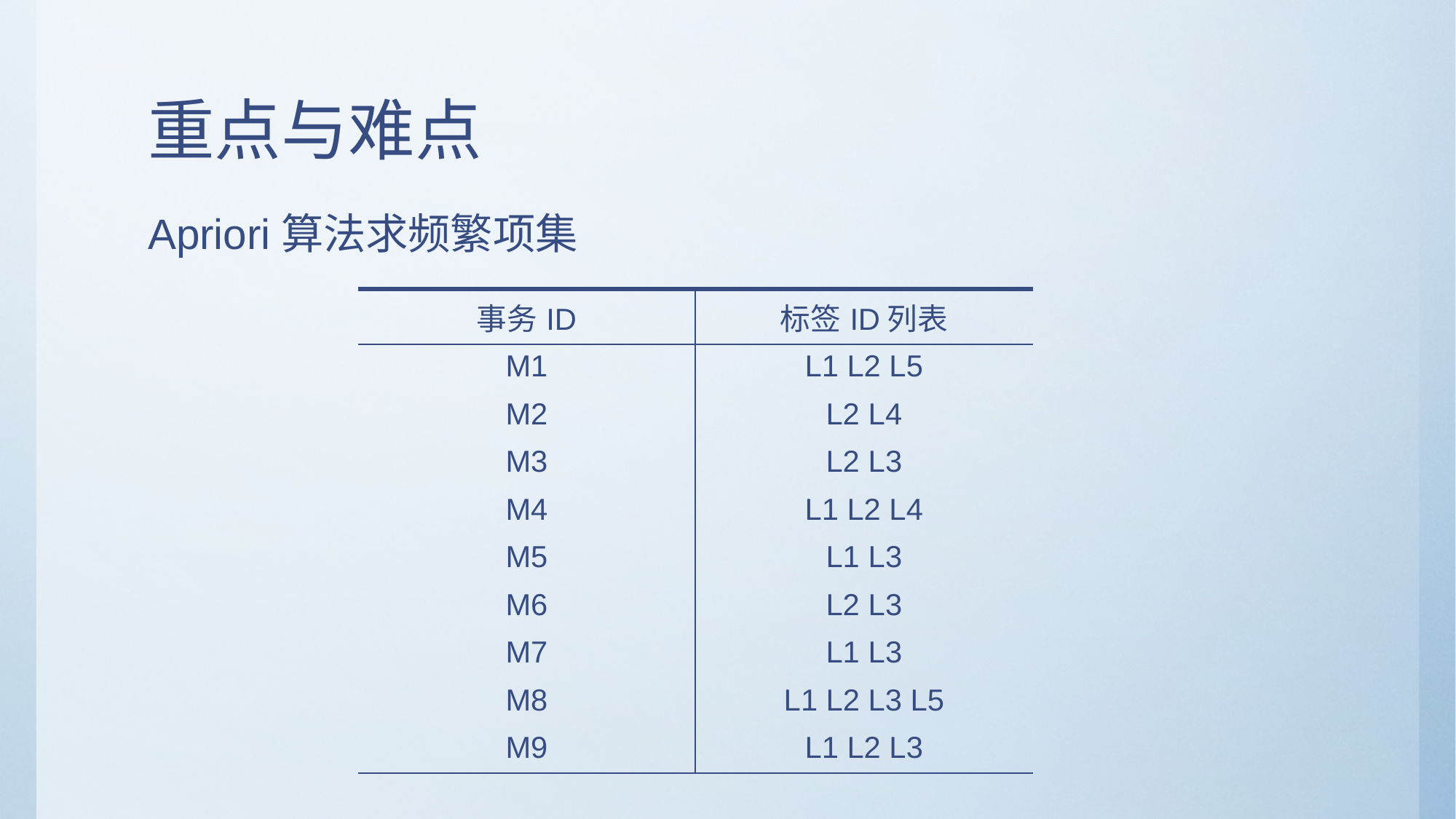

# 重点与难点
Apriori算法求频繁项集
| 事务ID | 标签ID列表 |
| --- | --- |
| M1 | L1 L2 L5 |
| M2 | L2 L4 |
| M3 | L2 L3 |
| M4 | L1 L2 L4 |
| M5 | L1 L3 |
| M6 | L2 L3 |
| M7 | L1 L3 |
| M8 | L1 L2 L3 L5 |
| M9 | L1 L2 L3 |